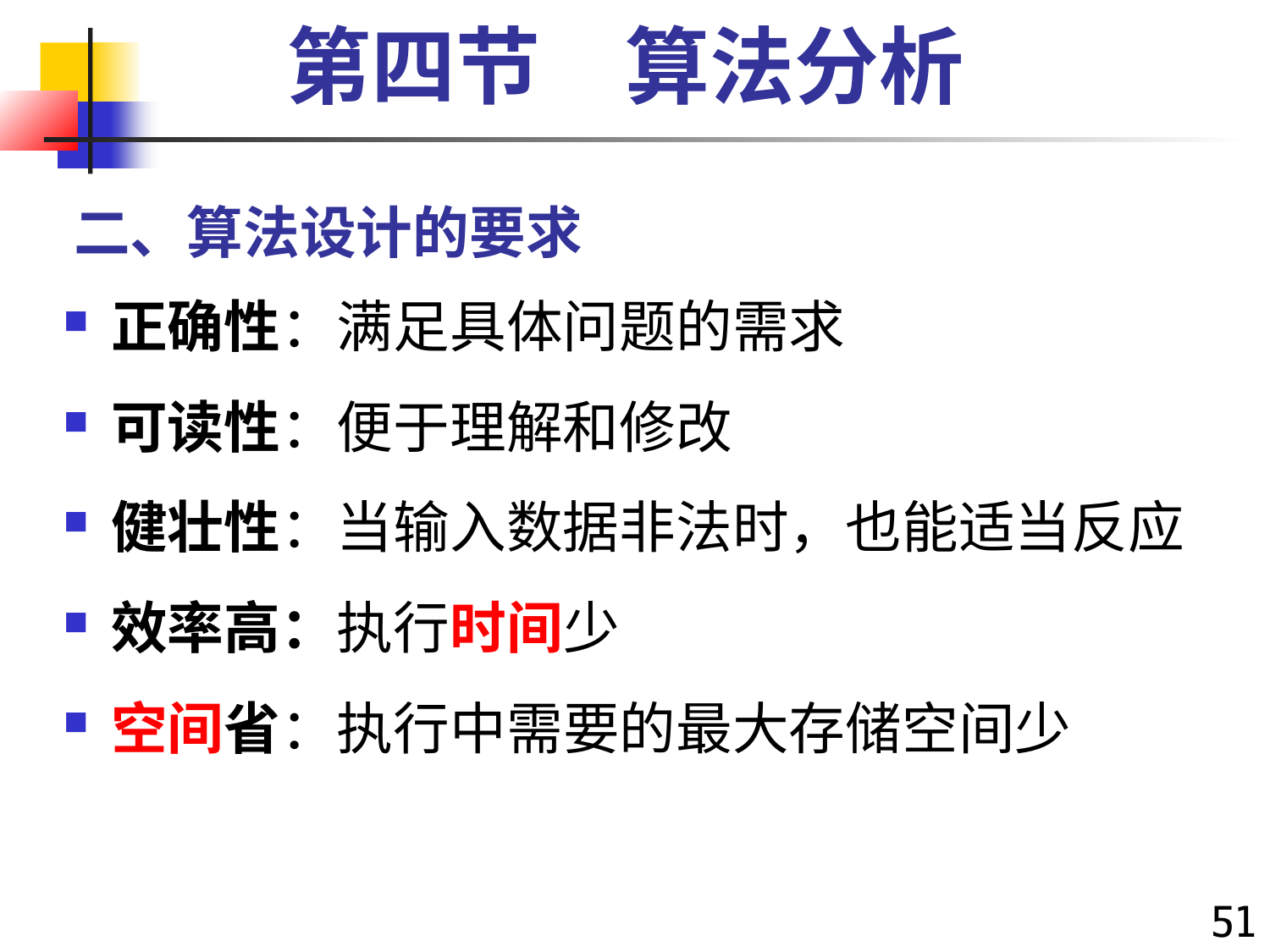

第四节　算法分析
二、算法设计的要求
正确性：满足具体问题的需求
可读性：便于理解和修改
健壮性：当输入数据非法时，也能适当反应
效率高：执行时间少
空间省：执行中需要的最大存储空间少
51